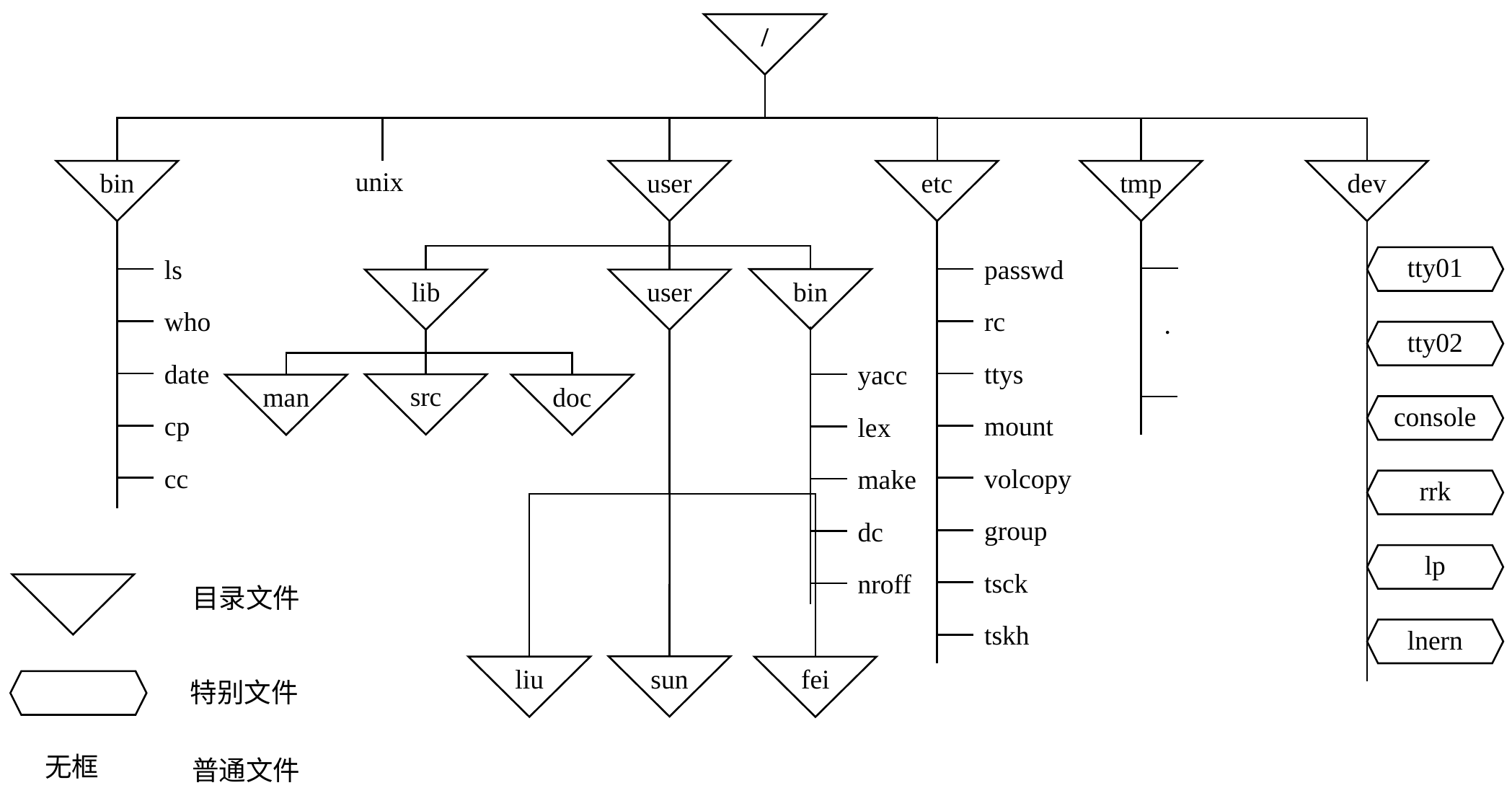

/
unix

bin

user

etc

tmp

dev
tty01

ls
passwd

bin

lib

user
who
rc
.
tty02

date
ttys
yacc

src

man

doc
console

cp
mount
lex
cc
volcopy
make
rrk

group
dc
lp

tsck
nroff

目录文件
tskh
lnern

sun

liu

fei
特别文件

无框
普通文件